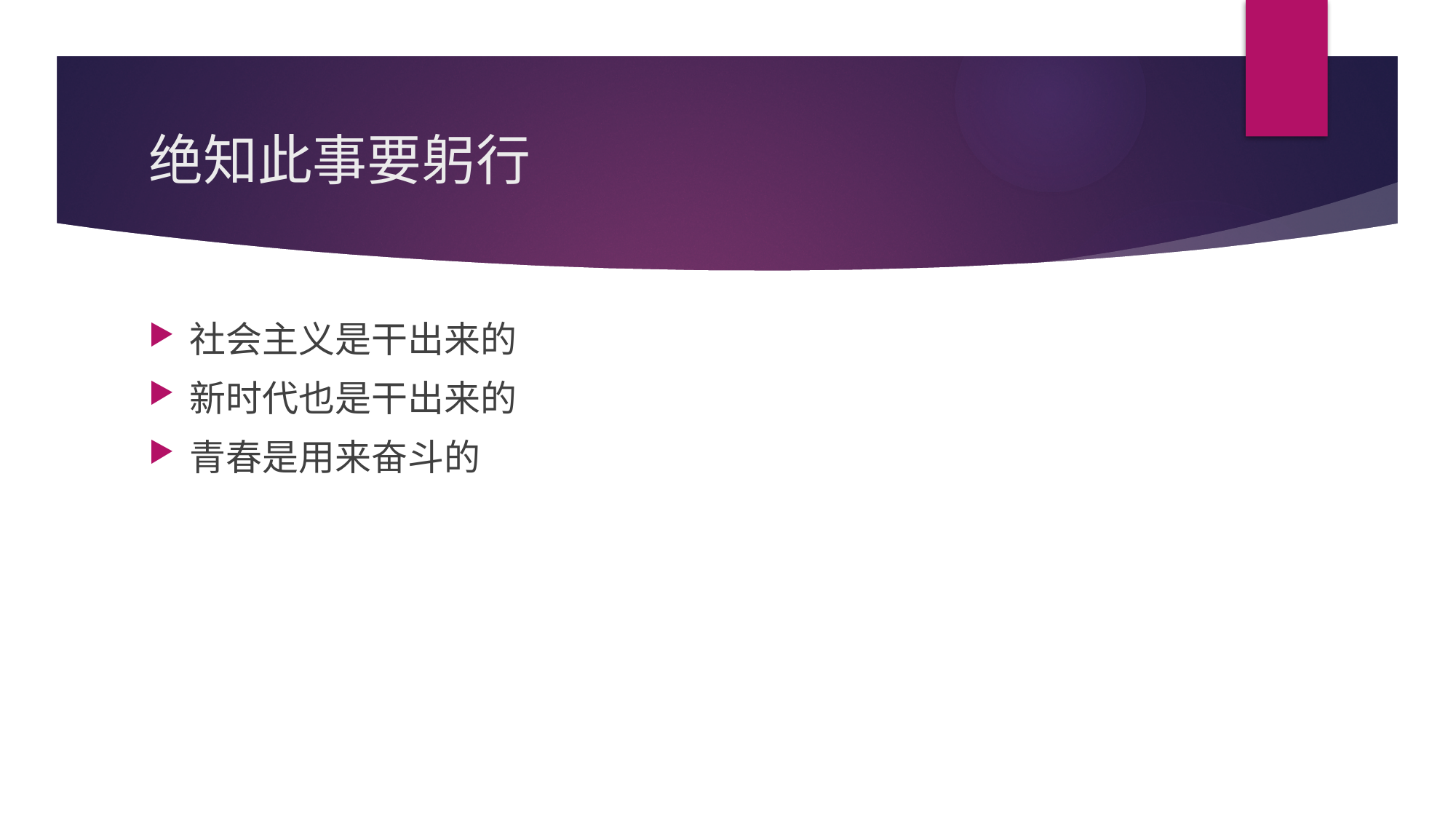

# 绝知此事要躬行
社会主义是干出来的
新时代也是干出来的
青春是用来奋斗的